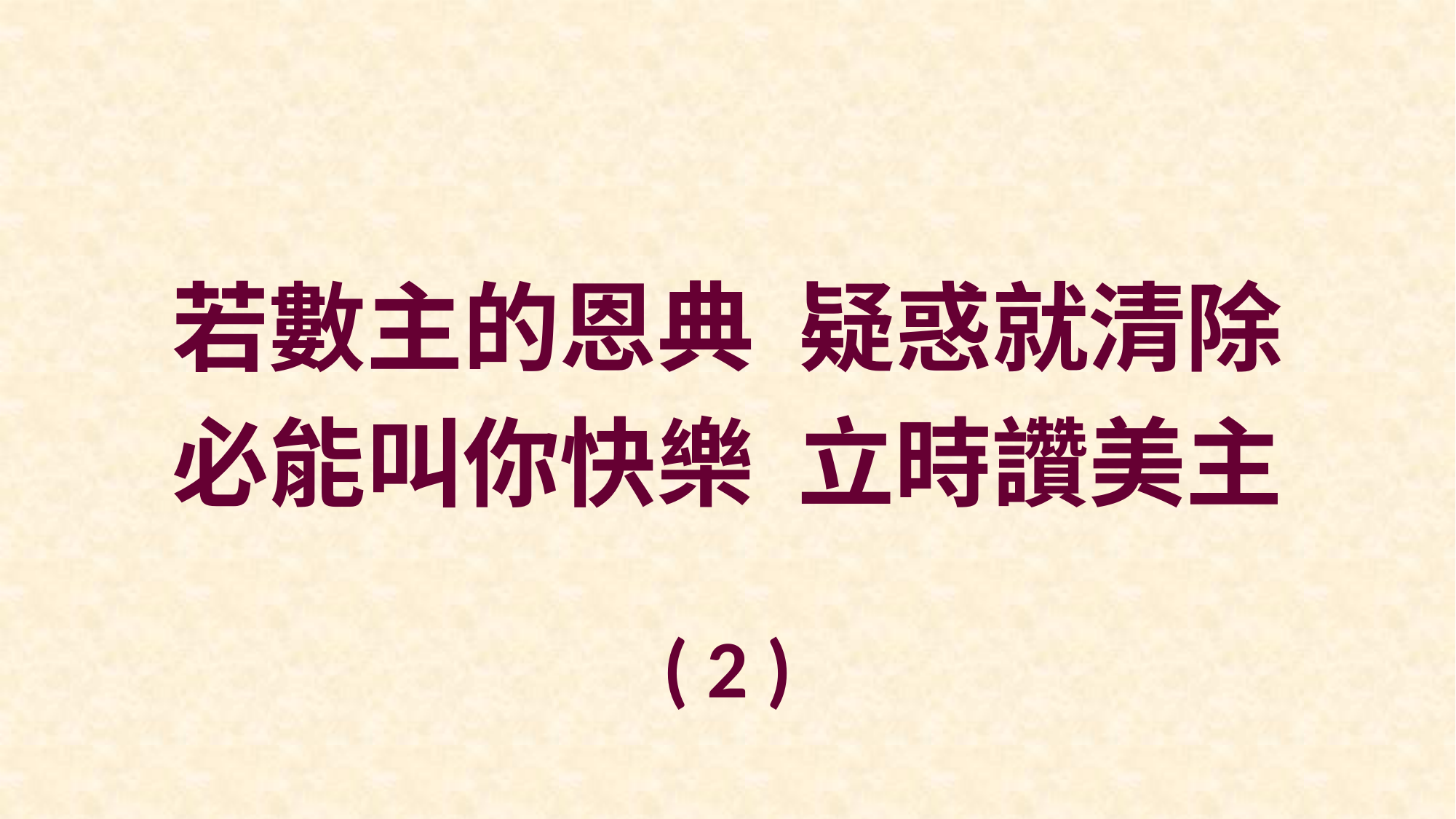

若數主的恩典  疑惑就清除
必能叫你快樂  立時讚美主
( 2 )